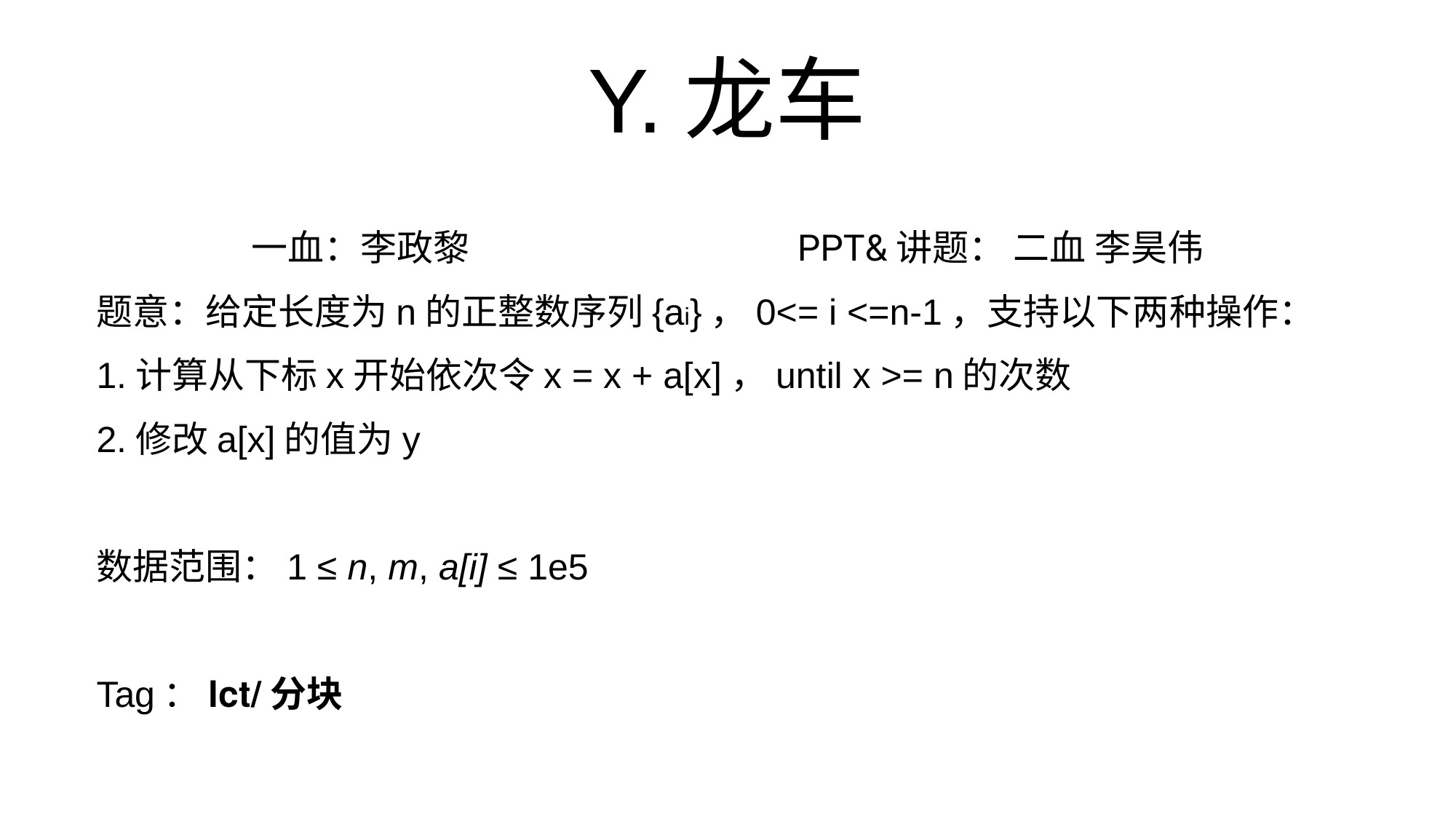

Y.龙车
一血：李政黎			PPT&讲题： 二血 李昊伟
题意：给定长度为n的正整数序列{ai}，0<= i <=n-1，支持以下两种操作：
1.计算从下标x开始依次令x = x + a[x]，until x >= n的次数
2.修改a[x]的值为y

数据范围：1 ≤ n, m, a[i] ​≤ 1e5

Tag：lct/分块